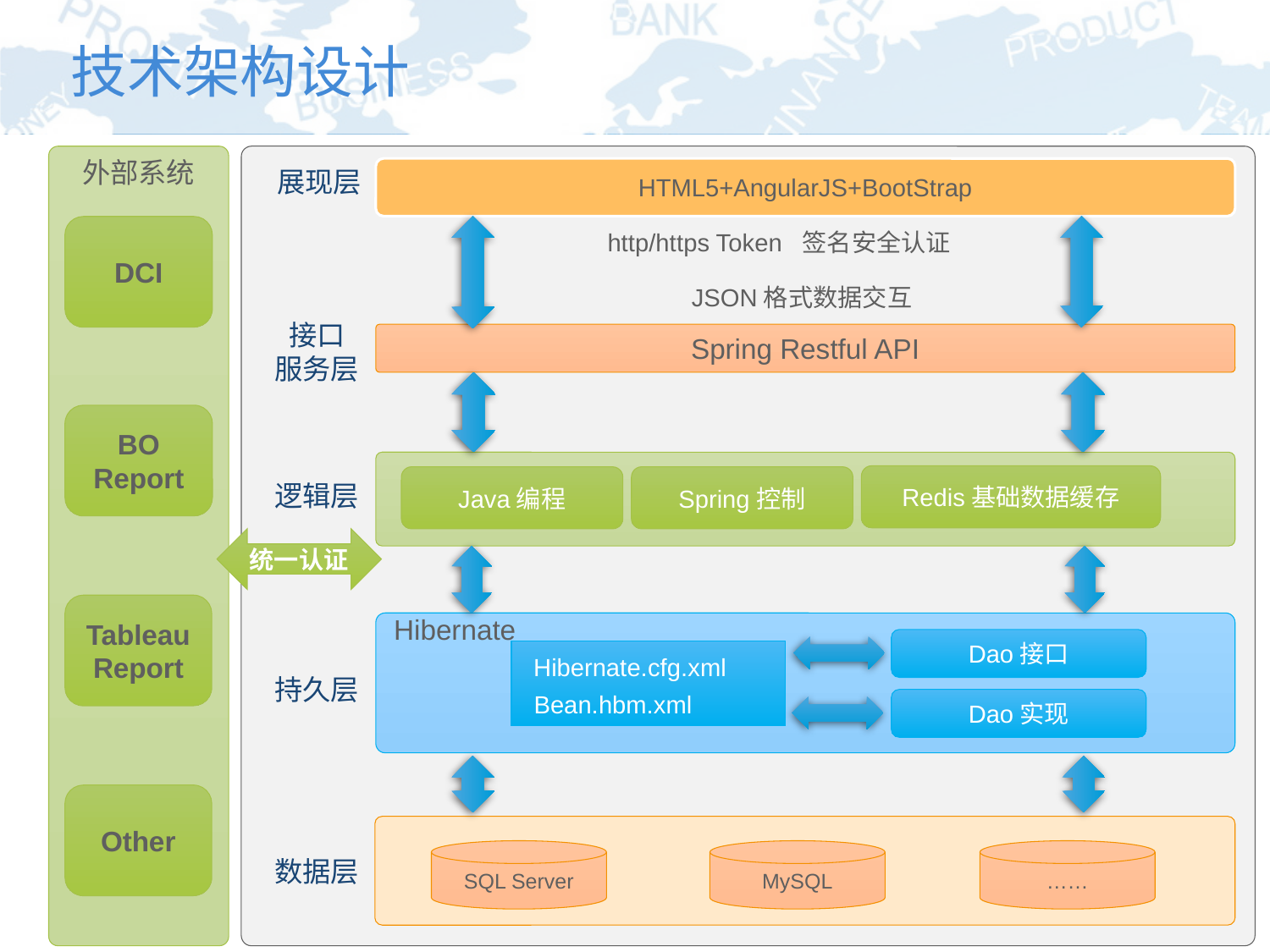

# 技术架构设计
外部系统

HTML5+AngularJS+BootStrap
展现层
DCI
http/https Token  签名安全认证

JSON格式数据交互
接口
服务层
Spring Restful API

BO
Report

Redis基础数据缓存
Java编程
Spring控制
逻辑层
统一认证

Tableau
Report
Hibernate

Dao接口

Hibernate.cfg.xml
持久层
Bean.hbm.xml
Dao实现

Other

SQL Server
MySQL
……
数据层